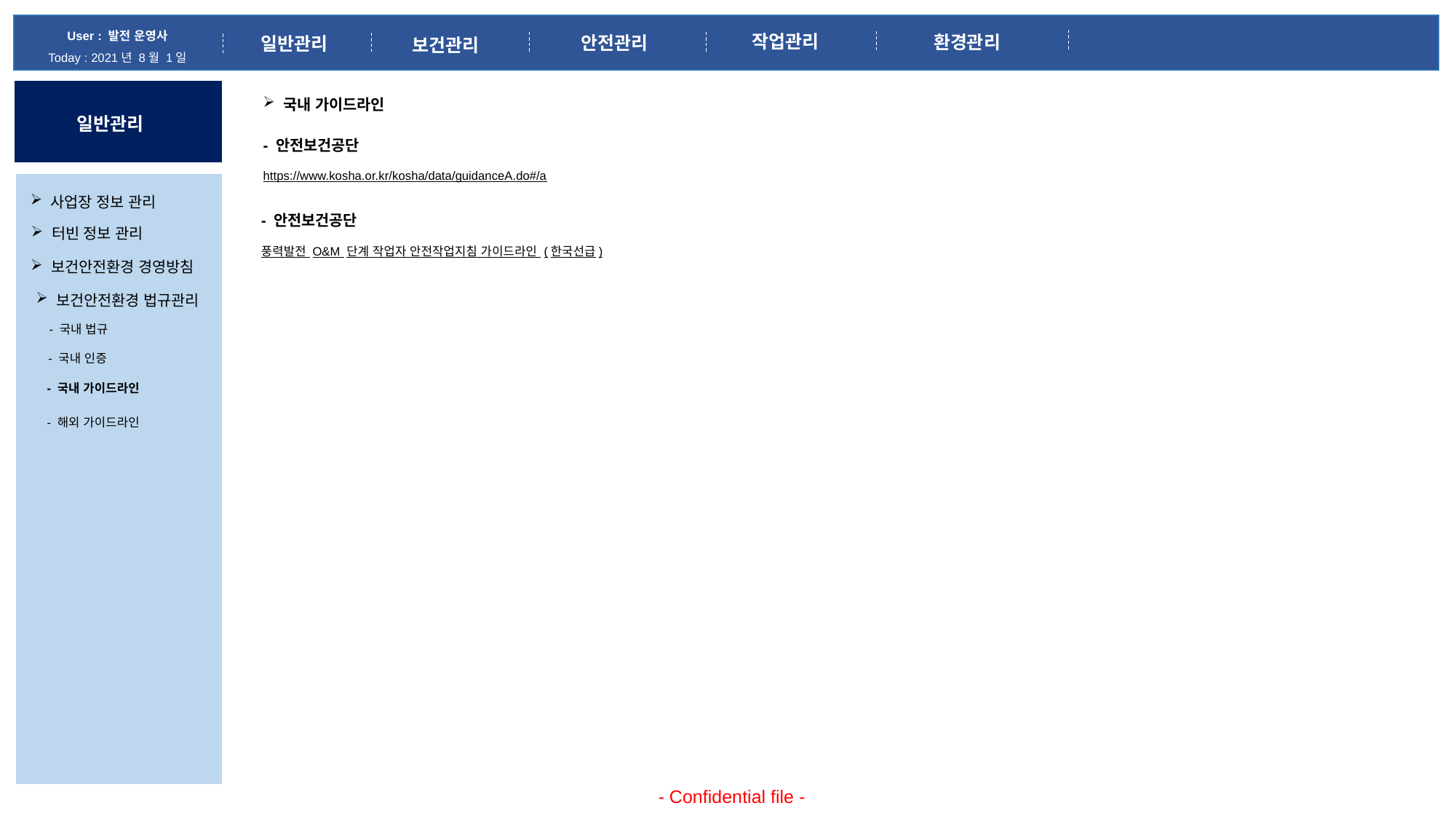

User : 발전 운영사
Today : 2021년 8월 1일
작업관리
환경관리
안전관리
일반관리
보건관리

국내 가이드라인
일반관리
- 안전보건공단

https://www.kosha.or.kr/kosha/data/guidanceA.do#/a

사업장 정보 관리
- 안전보건공단

풍력발전 O&M 단계 작업자 안전작업지침 가이드라인 (한국선급)
터빈 정보 관리
보건안전환경 경영방침
보건안전환경 법규관리
- 국내 법규
- 국내 인증
- 국내 가이드라인
- 해외 가이드라인
- Confidential file -